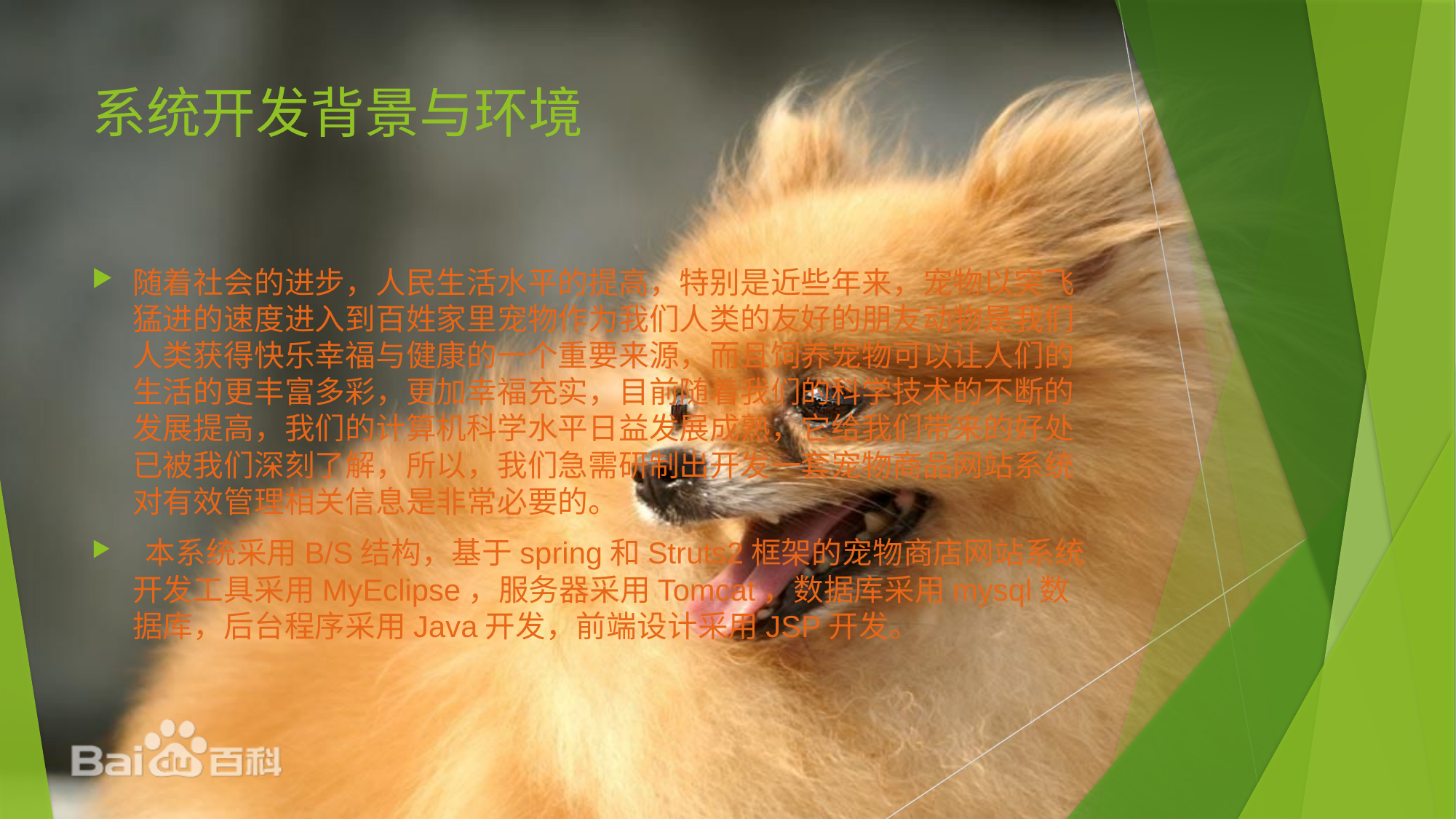

# 系统开发背景与环境
随着社会的进步，人民生活水平的提高，特别是近些年来，宠物以突飞猛进的速度进入到百姓家里宠物作为我们人类的友好的朋友动物是我们人类获得快乐幸福与健康的一个重要来源，而且饲养宠物可以让人们的生活的更丰富多彩，更加幸福充实，目前随着我们的科学技术的不断的发展提高，我们的计算机科学水平日益发展成熟，它给我们带来的好处已被我们深刻了解，所以，我们急需研制出开发一套宠物商品网站系统对有效管理相关信息是非常必要的。
 本系统采用B/S结构，基于spring和Struts2框架的宠物商店网站系统开发工具采用MyEclipse，服务器采用Tomcat，数据库采用mysql数据库，后台程序采用Java开发，前端设计采用JSP开发。